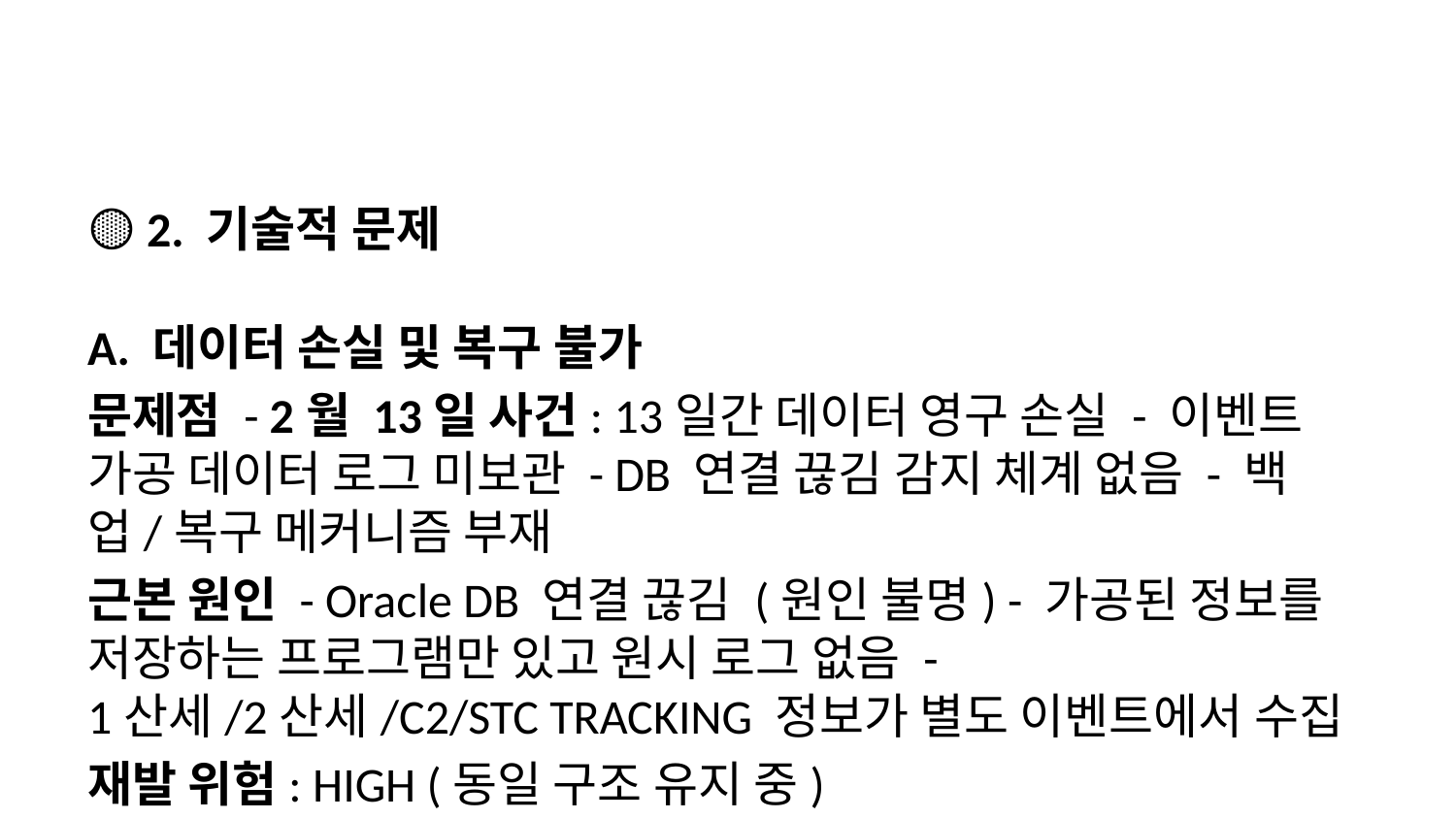

🟡 2. 기술적 문제
A. 데이터 손실 및 복구 불가
문제점 - 2월 13일 사건: 13일간 데이터 영구 손실 - 이벤트 가공 데이터 로그 미보관 - DB 연결 끊김 감지 체계 없음 - 백업/복구 메커니즘 부재
근본 원인 - Oracle DB 연결 끊김 (원인 불명) - 가공된 정보를 저장하는 프로그램만 있고 원시 로그 없음 - 1산세/2산세/C2/STC TRACKING 정보가 별도 이벤트에서 수집
재발 위험: HIGH (동일 구조 유지 중)